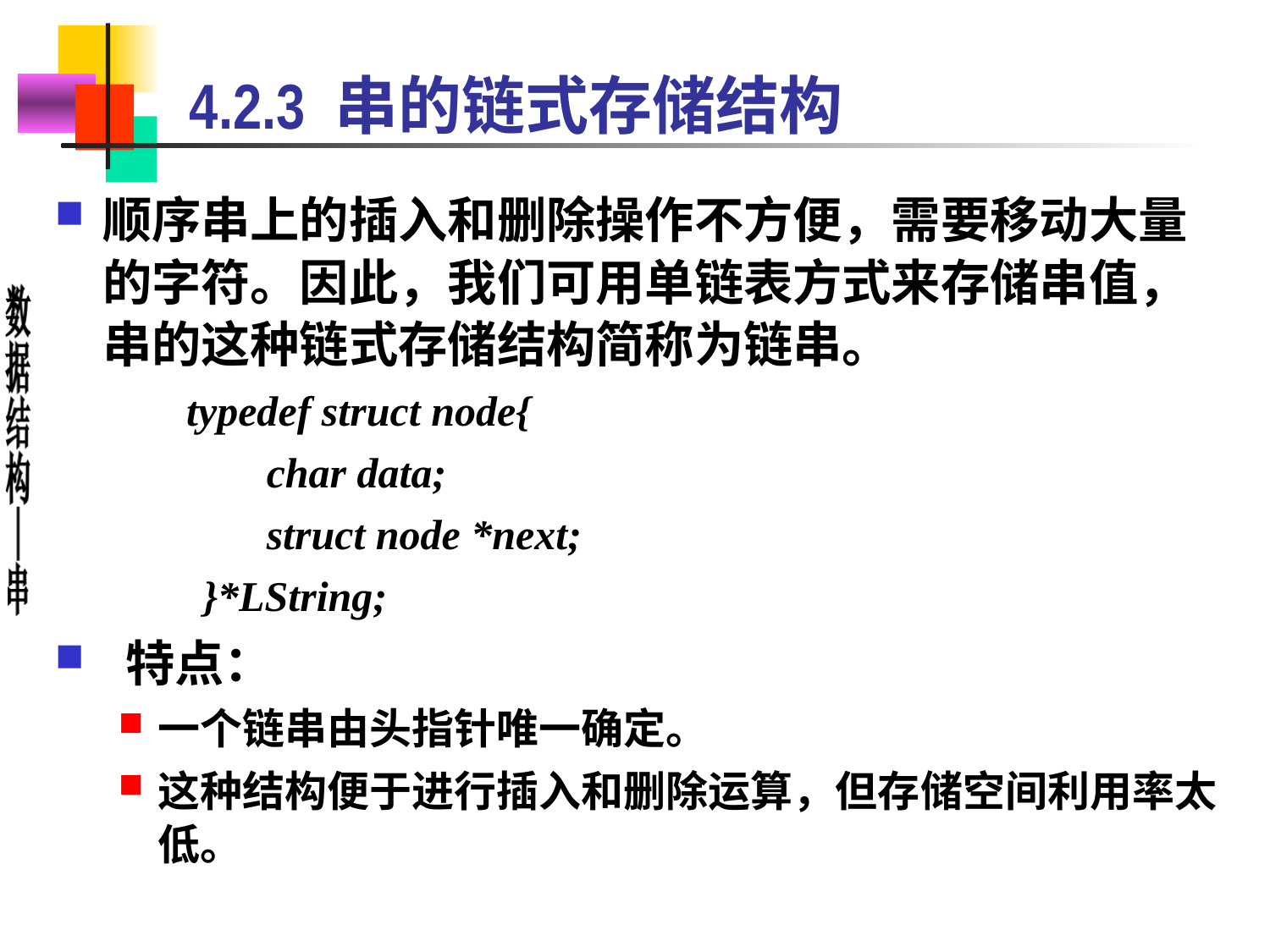

# 4.2.3 串的链式存储结构
顺序串上的插入和删除操作不方便，需要移动大量的字符。因此，我们可用单链表方式来存储串值，串的这种链式存储结构简称为链串。
       typedef struct node{
              char data;
              struct node *next;
        }*LString;
 特点：
一个链串由头指针唯一确定。
这种结构便于进行插入和删除运算，但存储空间利用率太低。